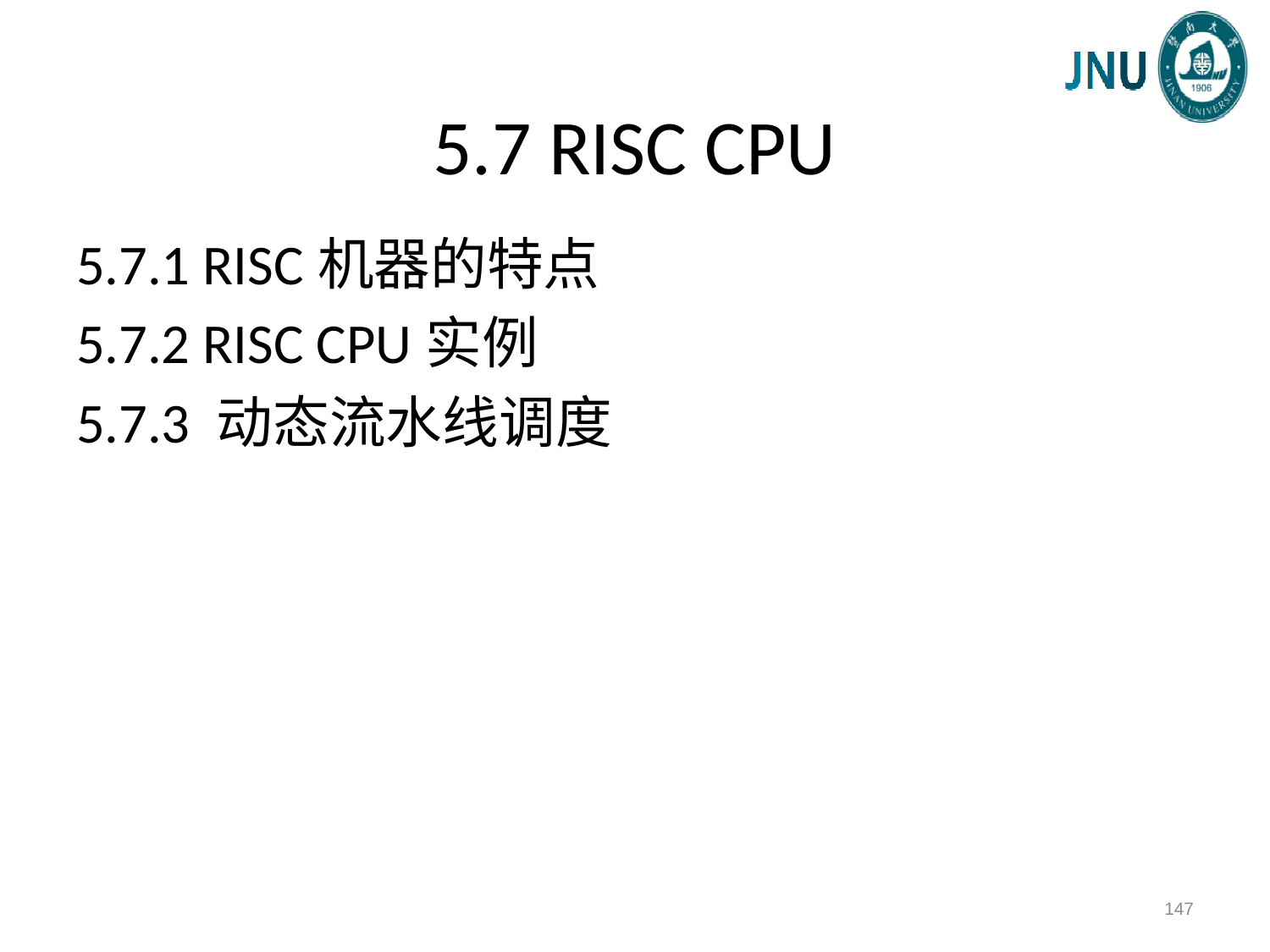

# 5.7 RISC CPU
5.7.1 RISC机器的特点
5.7.2 RISC CPU实例
5.7.3 动态流水线调度
147